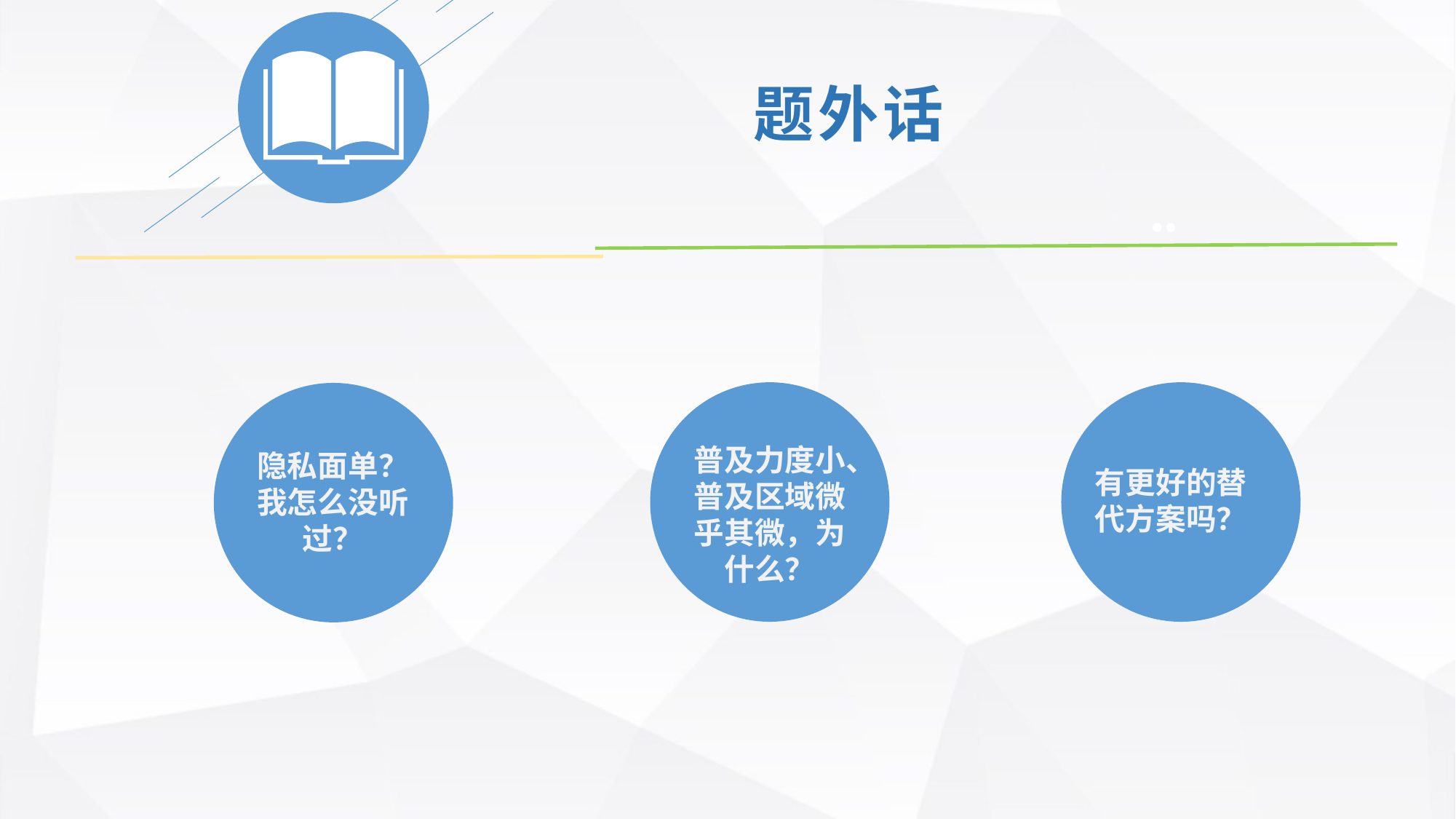

题外话

普及力度小、普及区域微乎其微，为什么？
隐私面单？我怎么没听过？
有更好的替代方案吗？